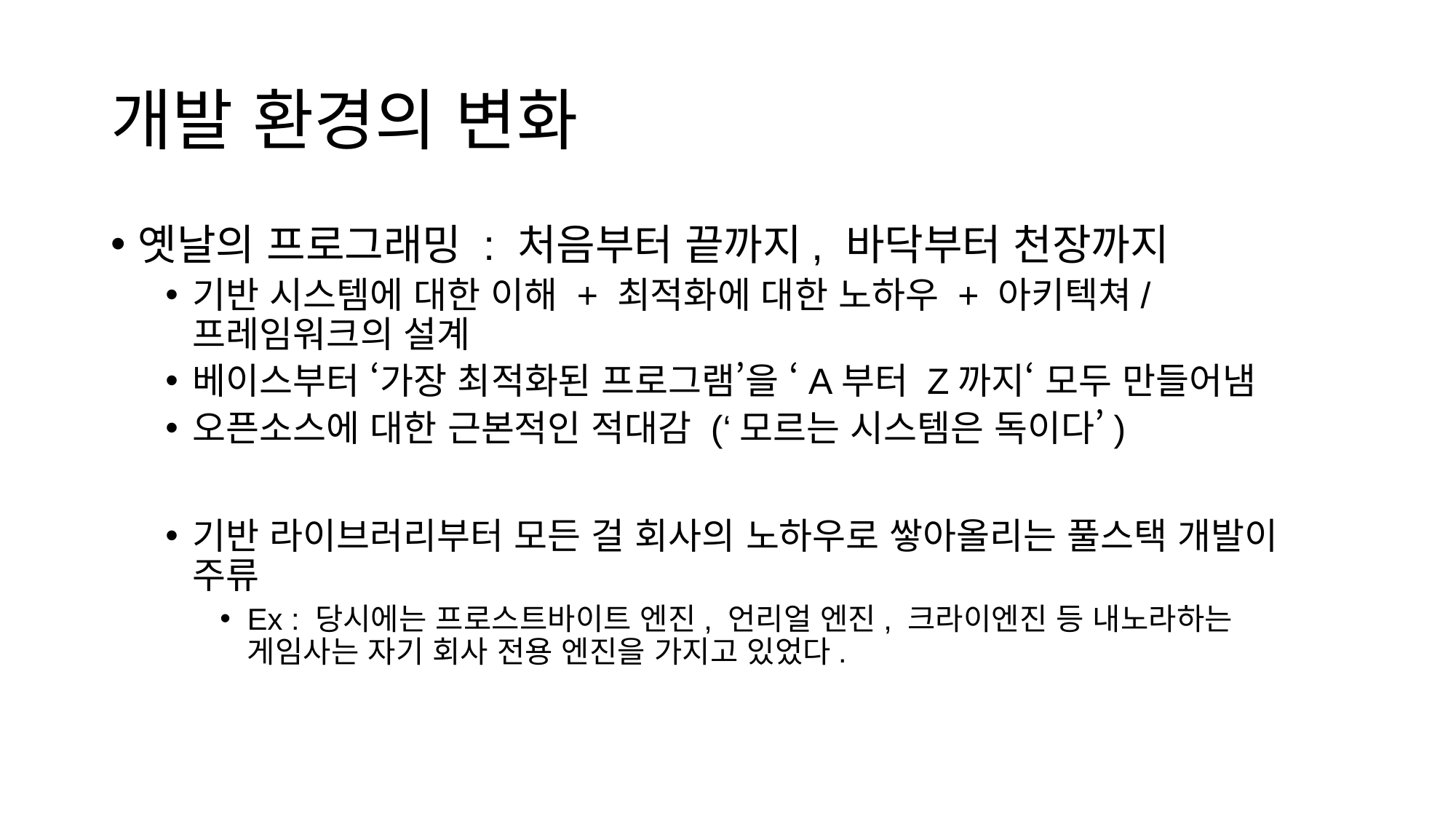

# 개발 환경의 변화
옛날의 프로그래밍 : 처음부터 끝까지, 바닥부터 천장까지
기반 시스템에 대한 이해 + 최적화에 대한 노하우 + 아키텍쳐/프레임워크의 설계
베이스부터 ‘가장 최적화된 프로그램’을 ‘A부터 Z까지‘ 모두 만들어냄
오픈소스에 대한 근본적인 적대감 (‘모르는 시스템은 독이다’)

기반 라이브러리부터 모든 걸 회사의 노하우로 쌓아올리는 풀스택 개발이 주류
Ex : 당시에는 프로스트바이트 엔진, 언리얼 엔진, 크라이엔진 등 내노라하는 게임사는 자기 회사 전용 엔진을 가지고 있었다.